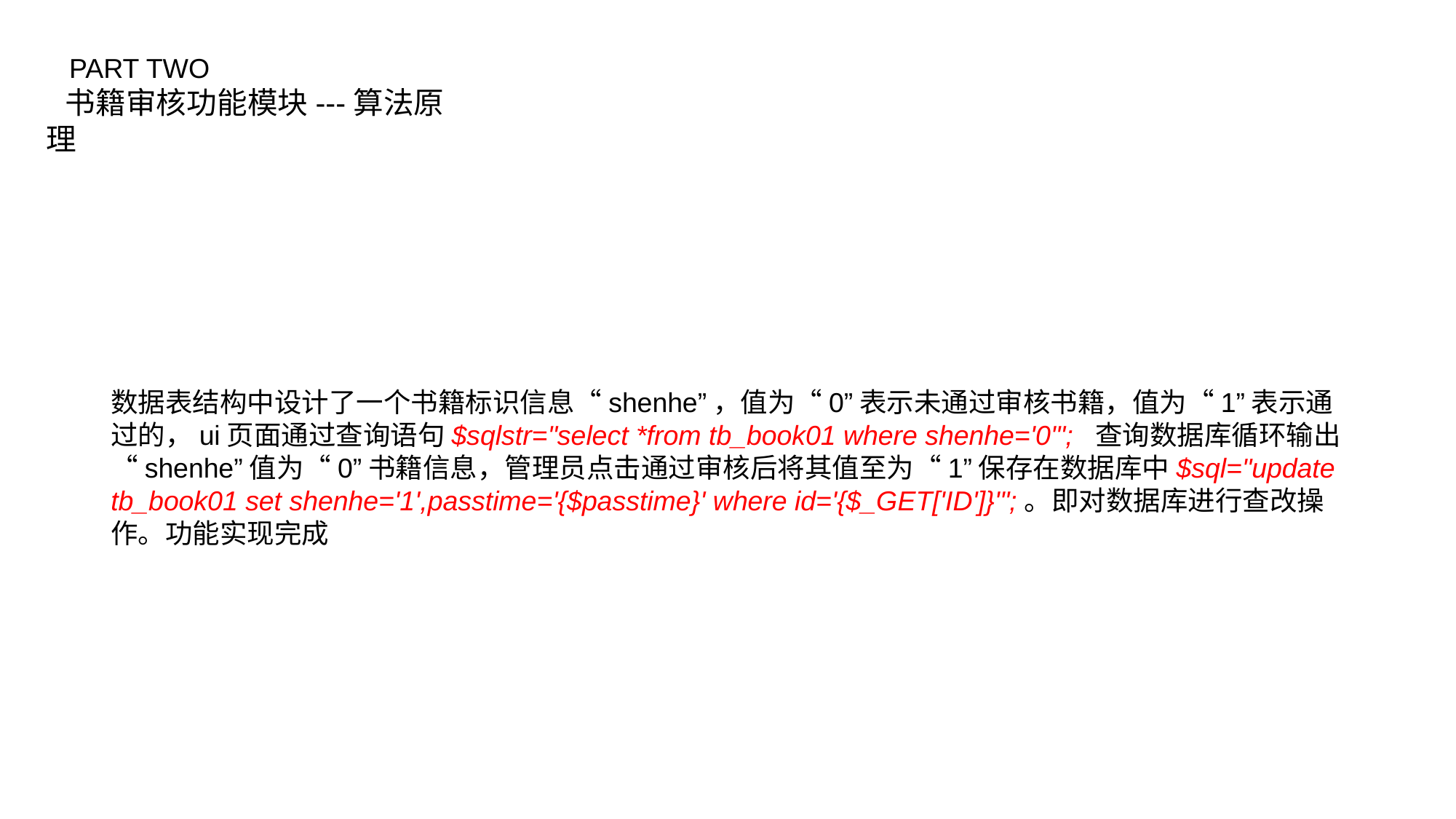

PART TWO
  书籍审核功能模块---算法原理
数据表结构中设计了一个书籍标识信息“shenhe”，值为“0”表示未通过审核书籍，值为“1”表示通过的，ui页面通过查询语句$sqlstr="select *from tb_book01 where shenhe='0'";  查询数据库循环输出“shenhe”值为“0”书籍信息，管理员点击通过审核后将其值至为“1”保存在数据库中$sql="update tb_book01 set shenhe='1',passtime='{$passtime}' where id='{$_GET['ID']}'";。即对数据库进行查改操作。功能实现完成